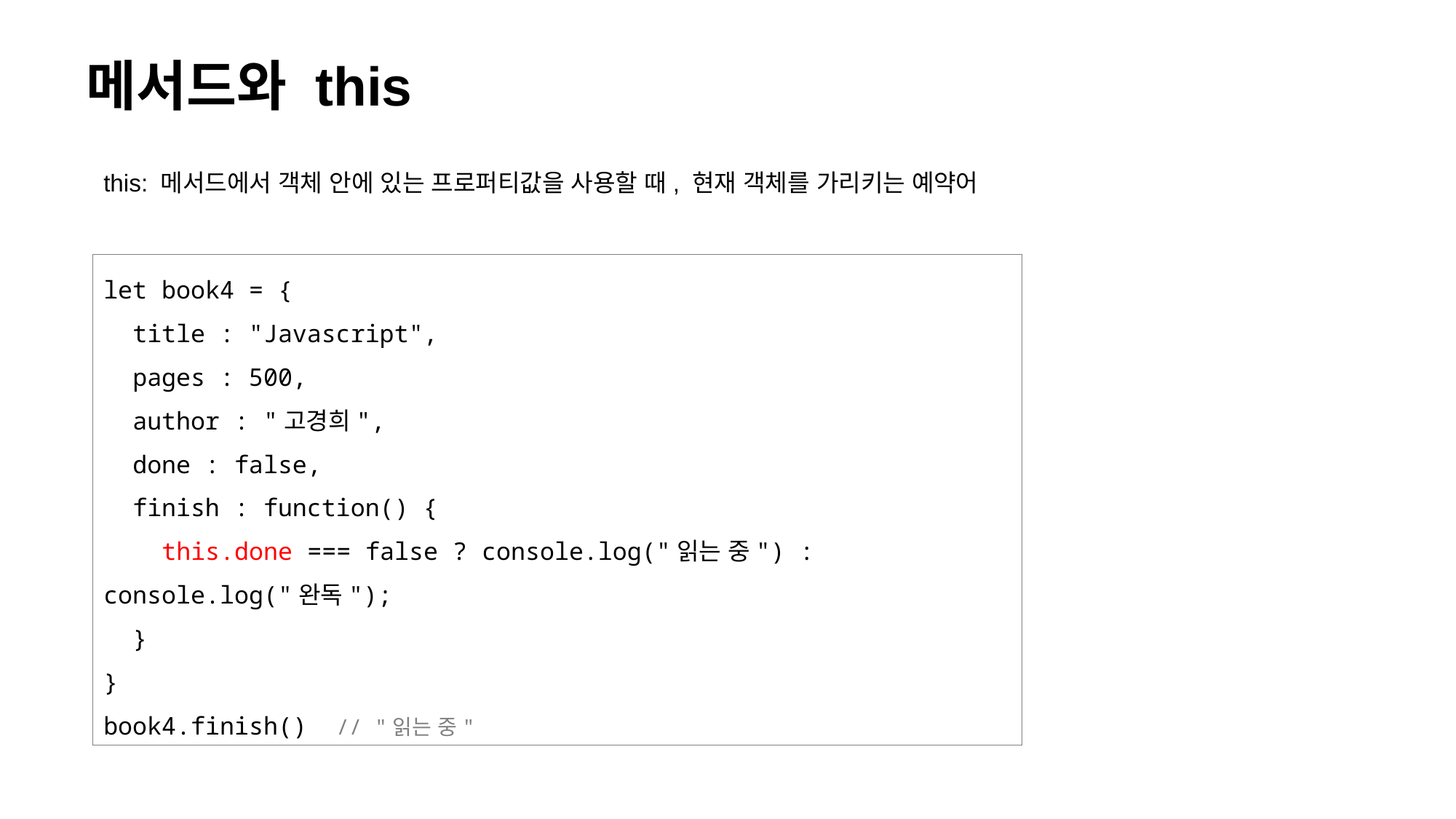

# 메서드와 this
this: 메서드에서 객체 안에 있는 프로퍼티값을 사용할 때, 현재 객체를 가리키는 예약어
let book4 = {
  title : "Javascript",
  pages : 500,
  author : "고경희",
  done : false,
  finish : function() {
    this.done === false ? console.log("읽는 중") : console.log("완독");
  }
}
book4.finish()  // "읽는 중"